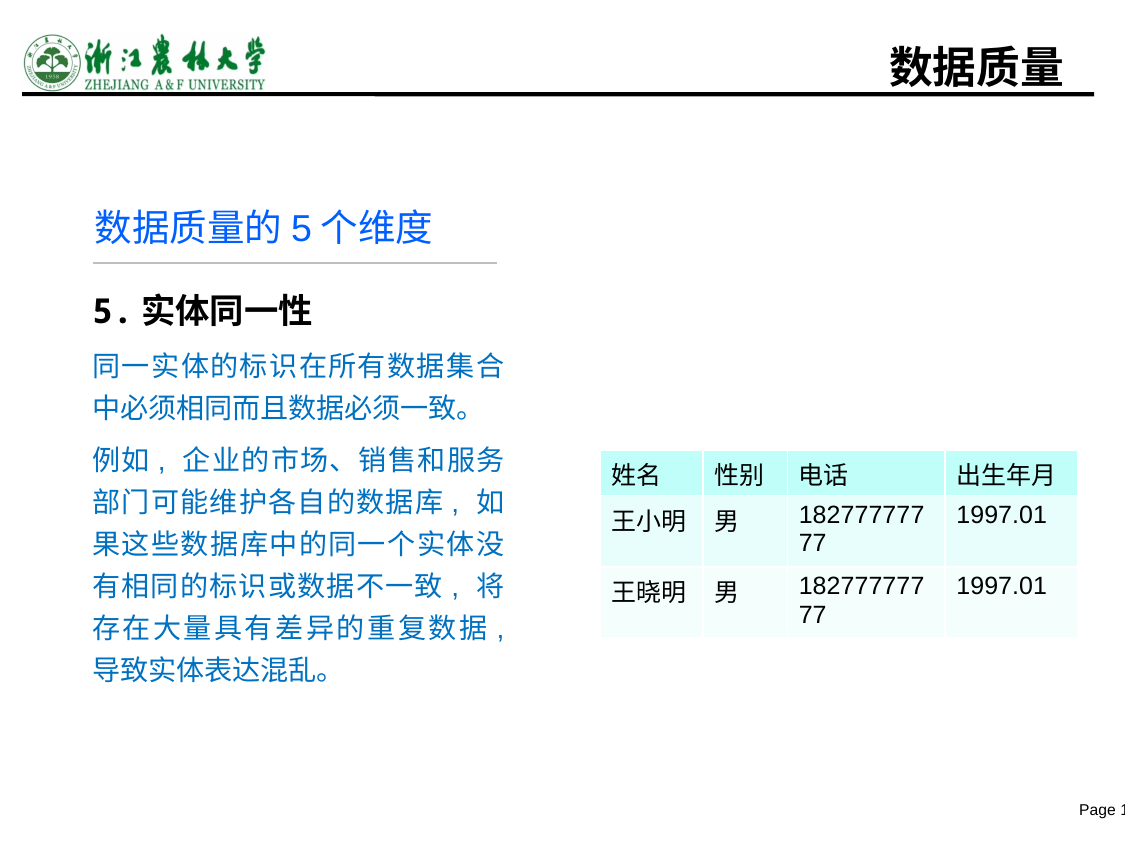

# 数据质量
数据质量的5个维度
5.实体同一性
同一实体的标识在所有数据集合中必须相同而且数据必须一致。
例如, 企业的市场、销售和服务部门可能维护各自的数据库, 如果这些数据库中的同一个实体没有相同的标识或数据不一致, 将存在大量具有差异的重复数据, 导致实体表达混乱。

| 姓名 | 性别 | 电话 | 出生年月 |
| --- | --- | --- | --- |
| 王小明 | 男 | 18277777777 | 1997.01 |
| 王晓明 | 男 | 18277777777 | 1997.01 |